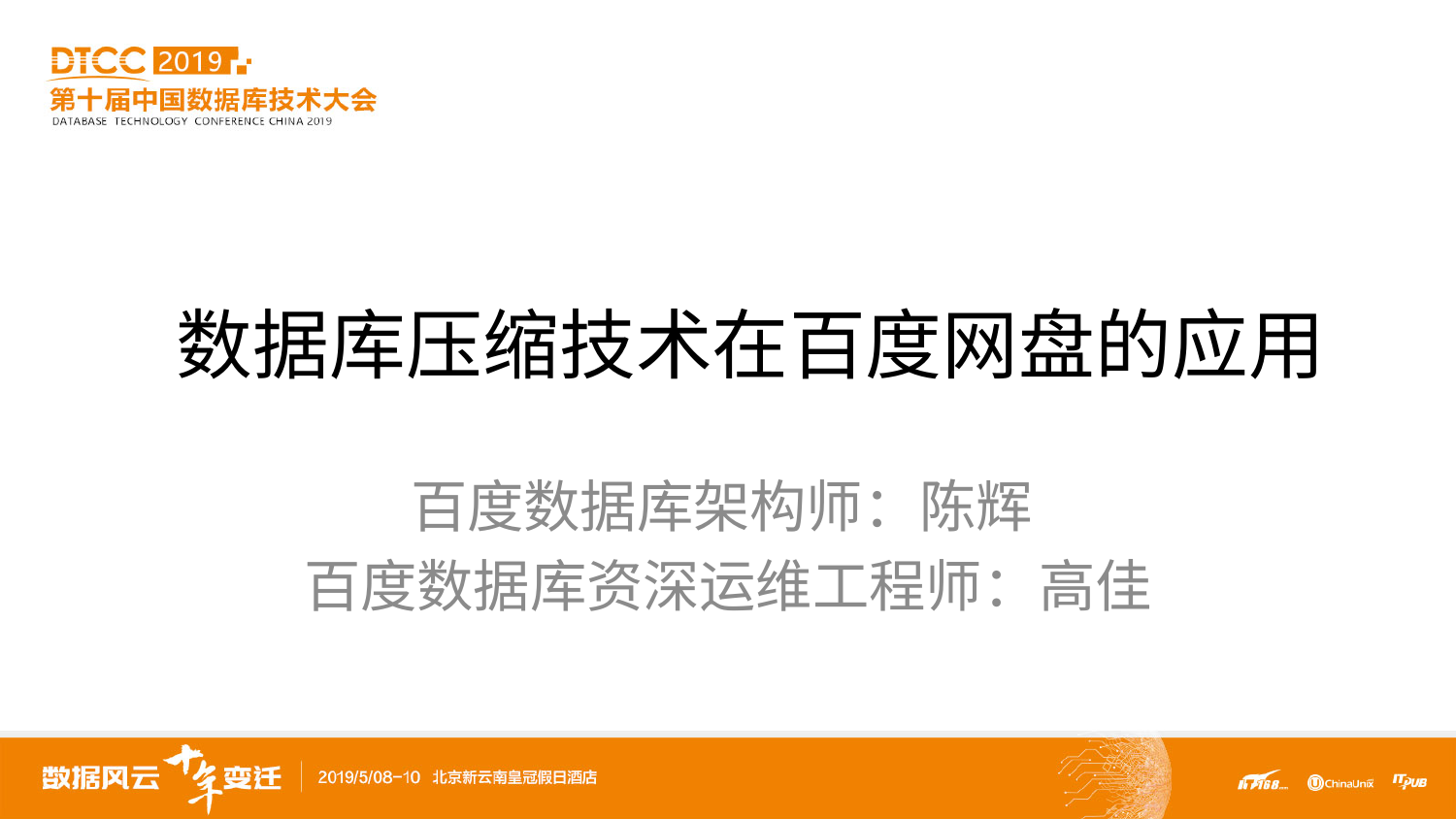

# 数据库压缩技术在百度网盘的应用
百度数据库架构师：陈辉
百度数据库资深运维工程师：高佳